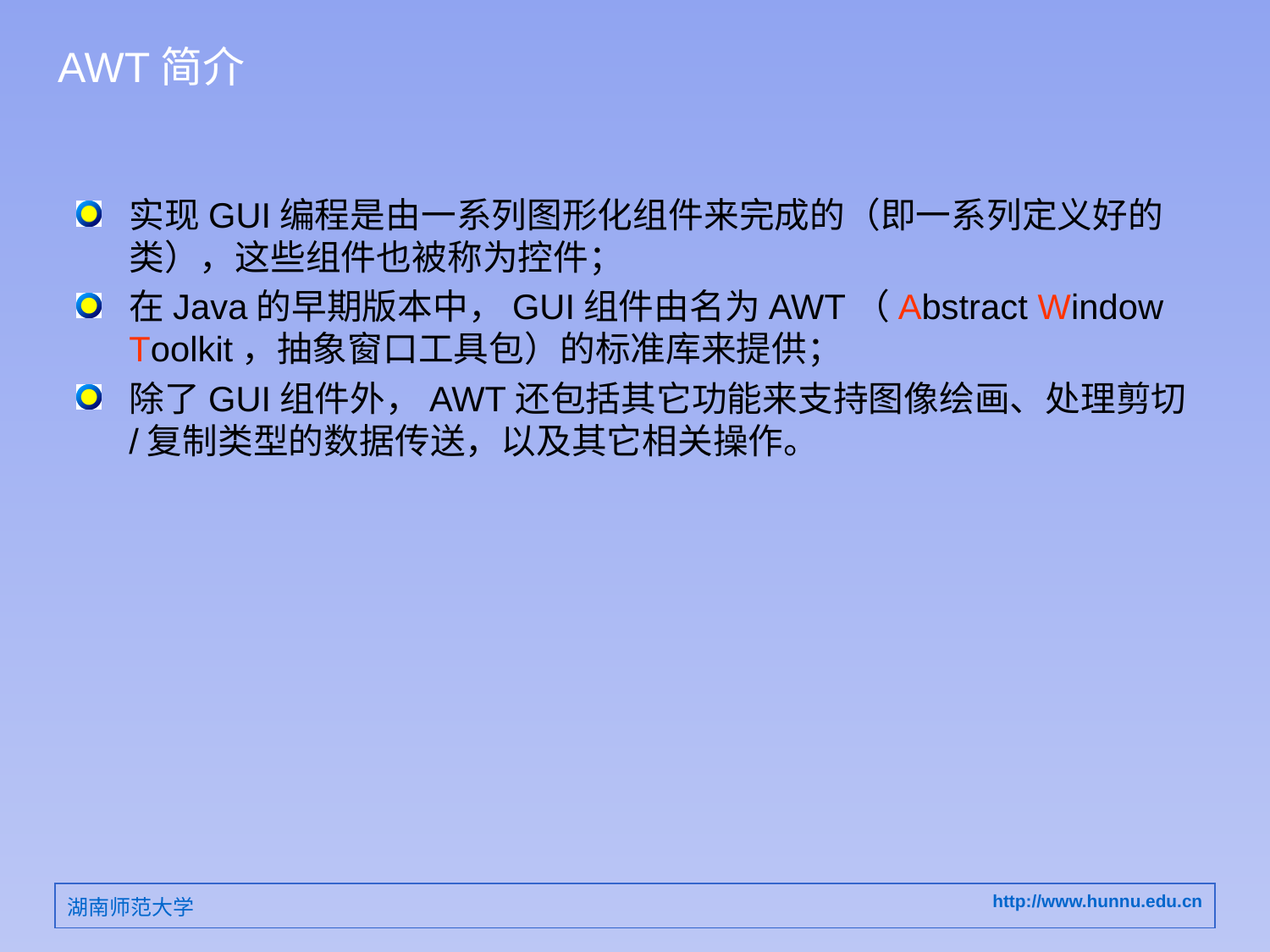

# AWT简介
实现GUI编程是由一系列图形化组件来完成的（即一系列定义好的类），这些组件也被称为控件；
在Java的早期版本中，GUI组件由名为AWT（Abstract Window Toolkit，抽象窗口工具包）的标准库来提供；
除了GUI组件外，AWT还包括其它功能来支持图像绘画、处理剪切/复制类型的数据传送，以及其它相关操作。